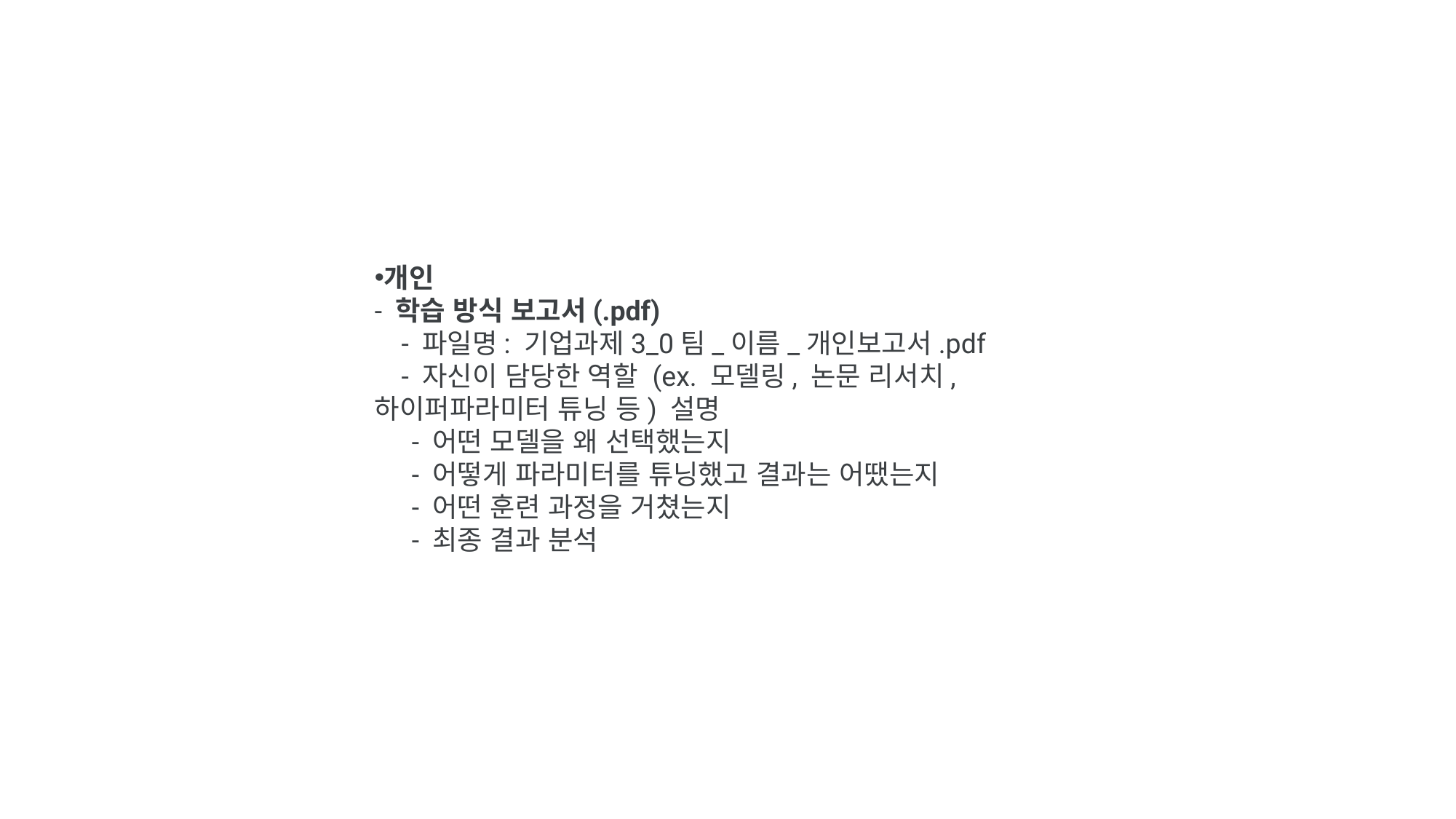

개인
- 학습 방식 보고서(.pdf)
    - 파일명: 기업과제3_0팀_이름_개인보고서.pdf
    - 자신이 담당한 역할 (ex. 모델링, 논문 리서치, 하이퍼파라미터 튜닝 등) 설명
    - 어떤 모델을 왜 선택했는지
    - 어떻게 파라미터를 튜닝했고 결과는 어땠는지
    - 어떤 훈련 과정을 거쳤는지
    - 최종 결과 분석